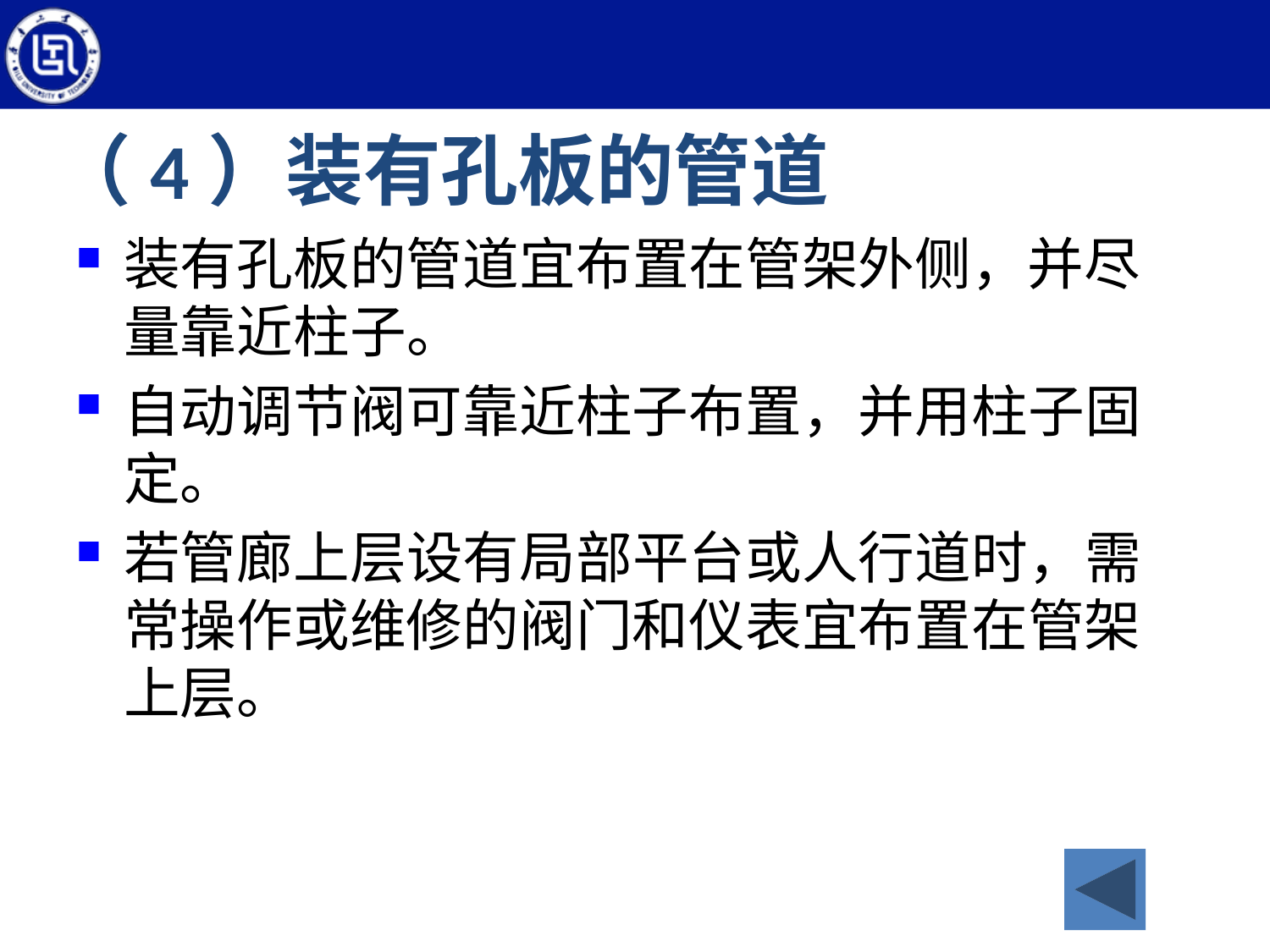

# （4）装有孔板的管道
装有孔板的管道宜布置在管架外侧，并尽量靠近柱子。
自动调节阀可靠近柱子布置，并用柱子固定。
若管廊上层设有局部平台或人行道时，需常操作或维修的阀门和仪表宜布置在管架上层。